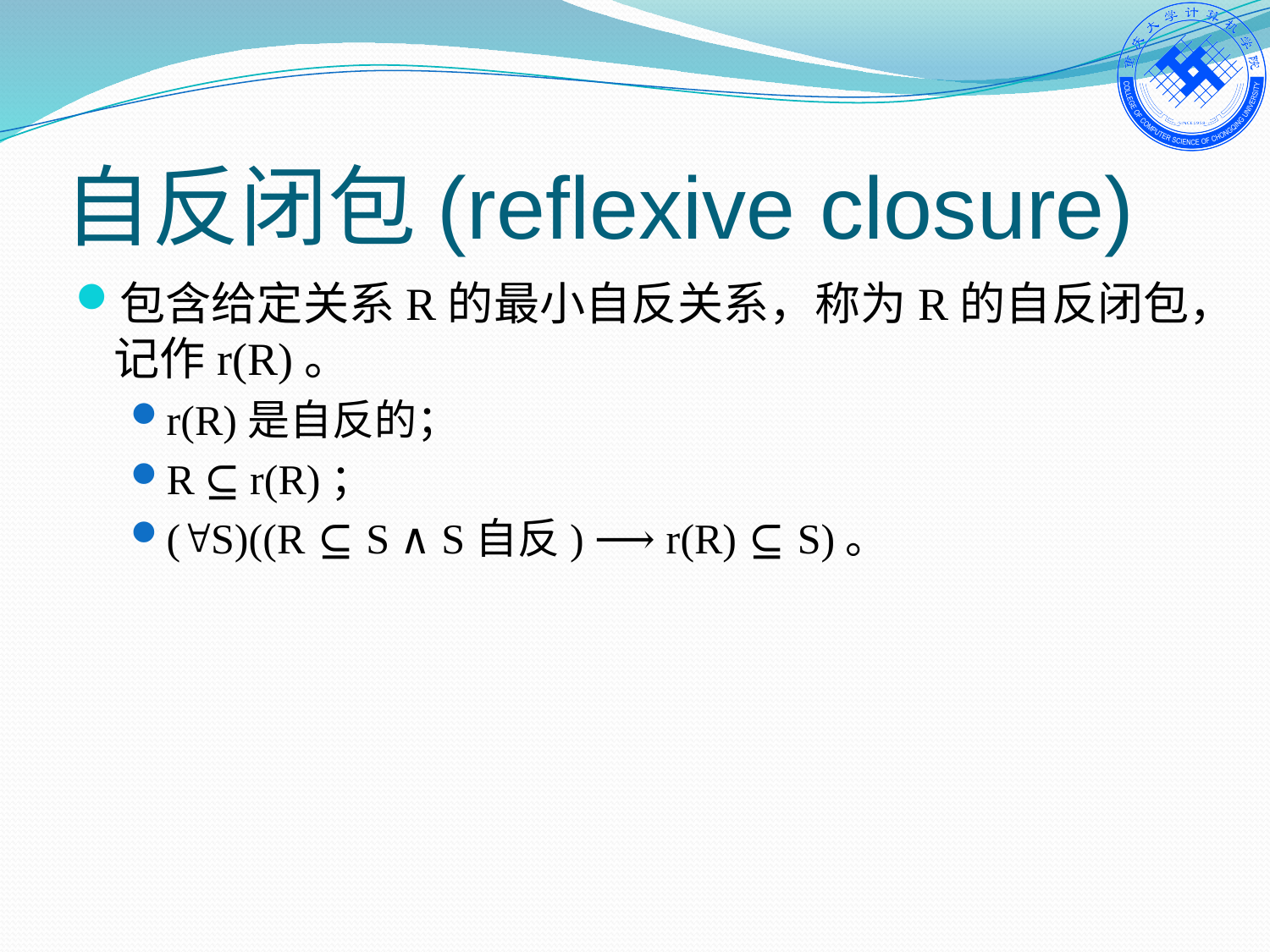

# 自反闭包(reflexive closure)
包含给定关系R的最小自反关系，称为R的自反闭包，记作r(R)。
r(R)是自反的；
R ⊆ r(R)；
(∀S)((R ⊆ S ∧ S自反) ⟶ r(R) ⊆ S)。